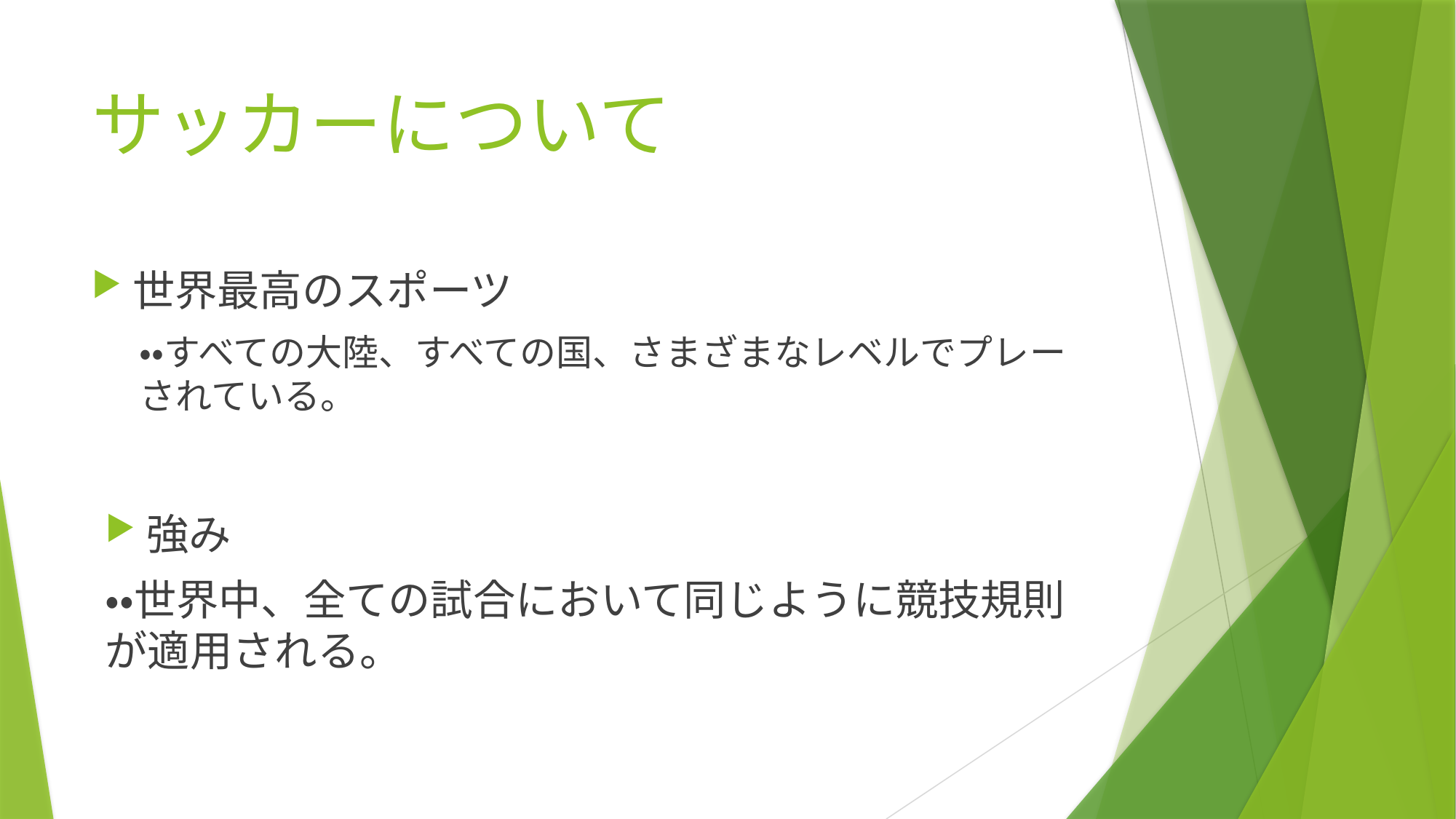

# サッカーについて
世界最高のスポーツ
・・すべての大陸、すべての国、さまざまなレベルでプレーされている。
強み
・・世界中、全ての試合において同じように競技規則が適用される。